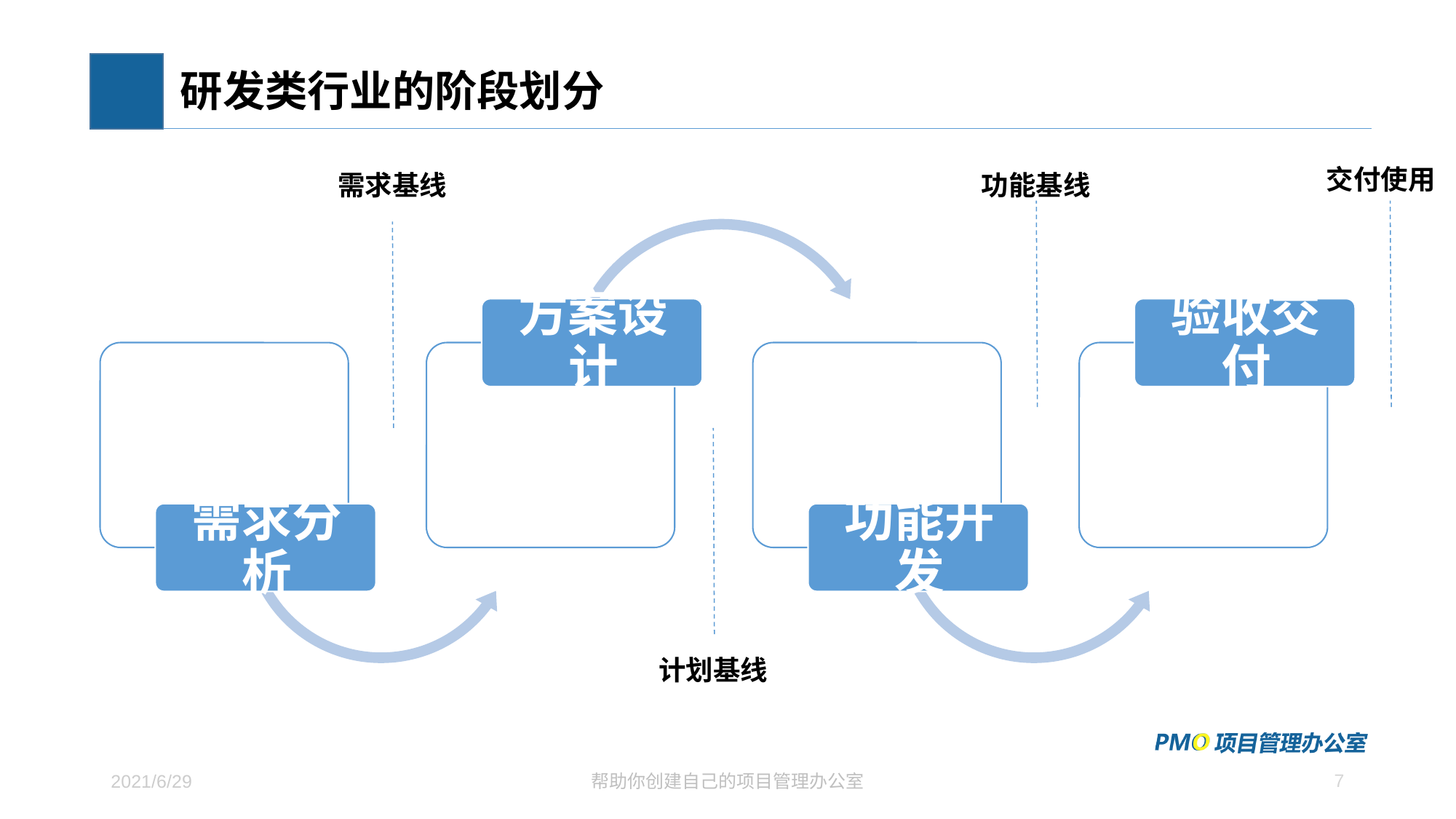

# 研发类行业的阶段划分
交付使用
需求基线
功能基线
需求分析
方案设计
功能开发
验收交付
计划基线
7
2021/6/29
帮助你创建自己的项目管理办公室